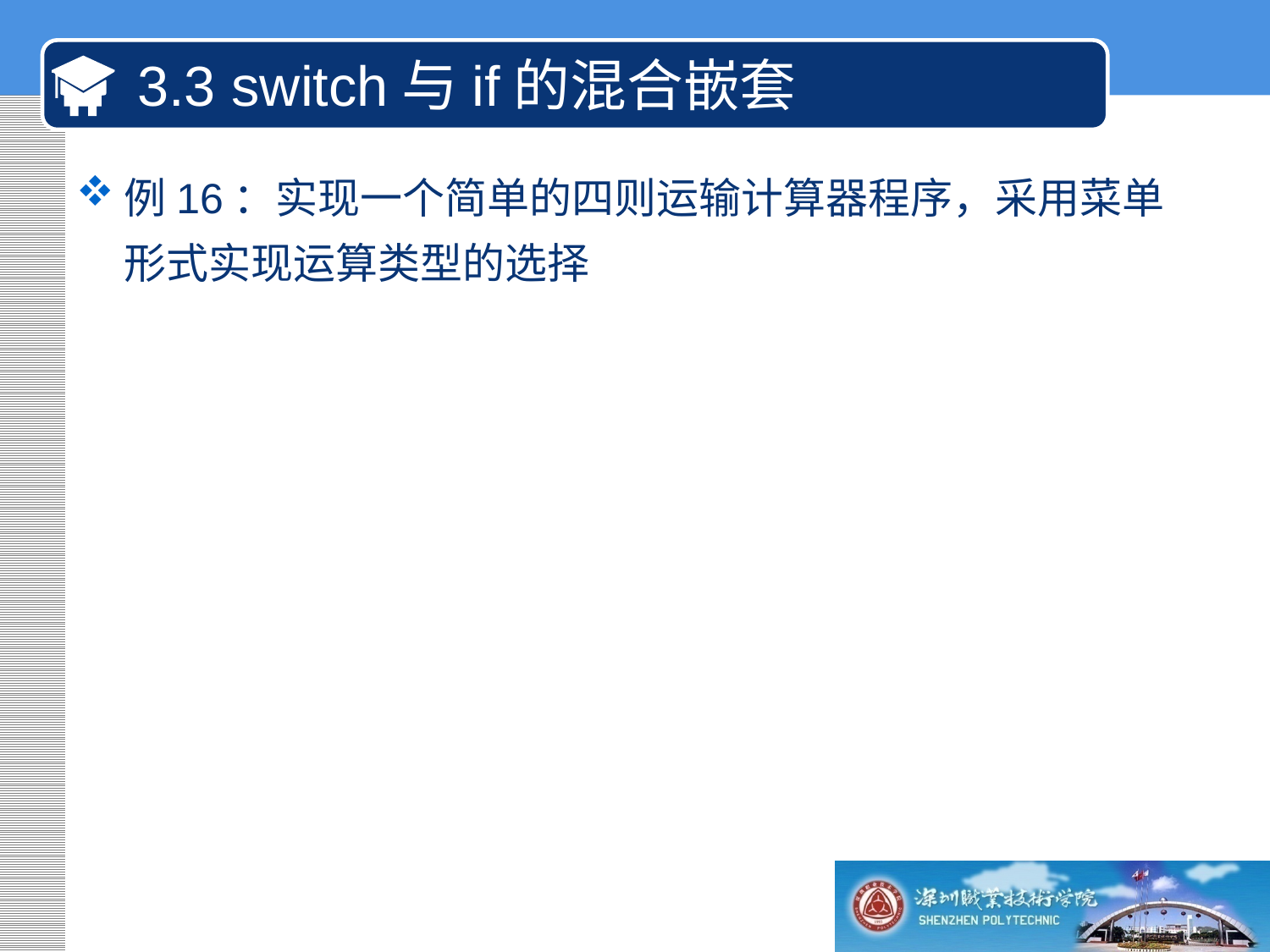

# 3.3 switch与if的混合嵌套
例16：实现一个简单的四则运输计算器程序，采用菜单形式实现运算类型的选择